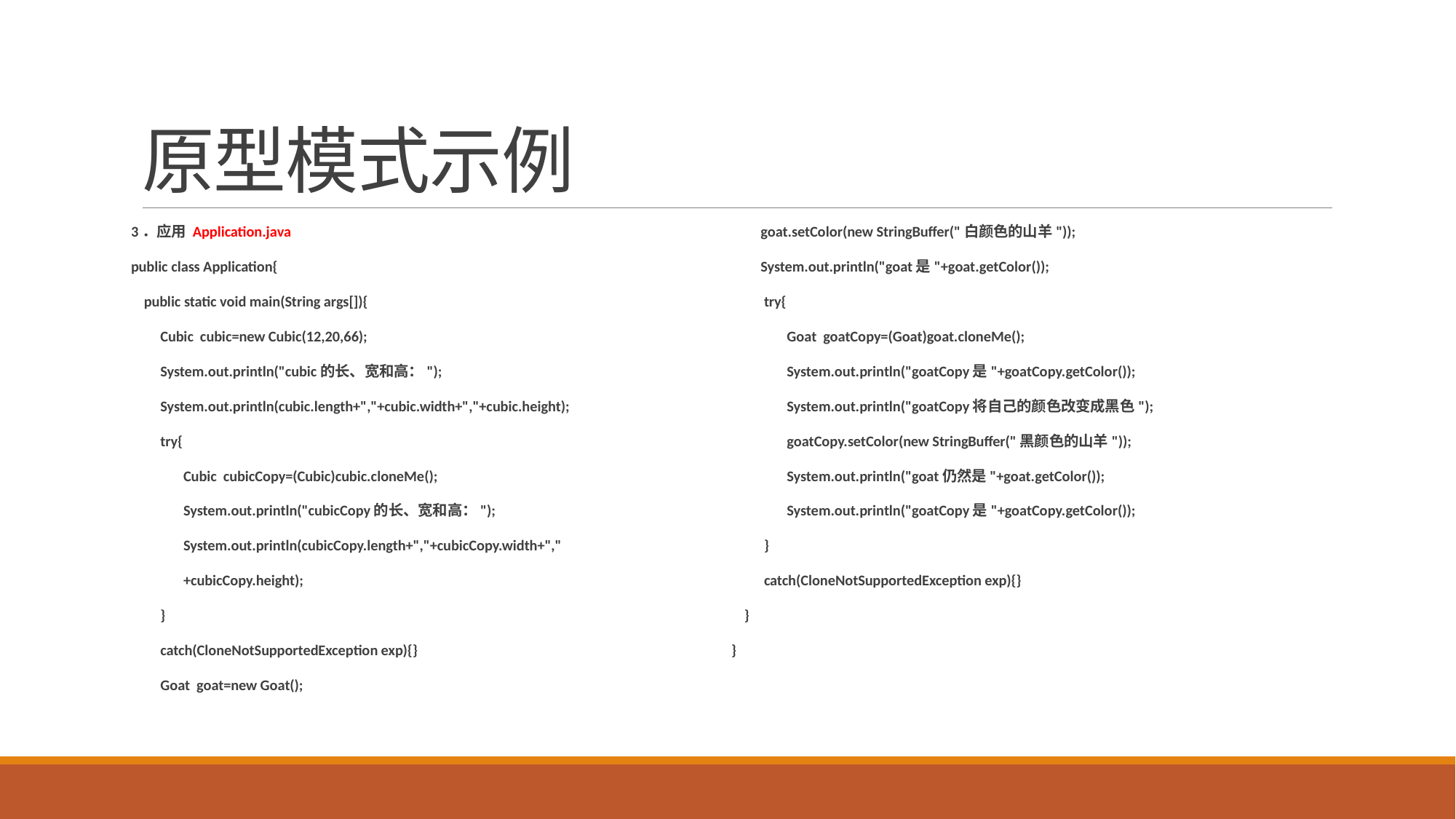

# 原型模式示例
3．应用 Application.java
public class Application{
    public static void main(String args[]){
         Cubic  cubic=new Cubic(12,20,66);
         System.out.println("cubic的长、宽和高：");
         System.out.println(cubic.length+","+cubic.width+","+cubic.height);
         try{
                Cubic  cubicCopy=(Cubic)cubic.cloneMe();
                System.out.println("cubicCopy的长、宽和高：");
                System.out.println(cubicCopy.length+","+cubicCopy.width+","
                +cubicCopy.height);
         }
         catch(CloneNotSupportedException exp){}
         Goat  goat=new Goat();
         goat.setColor(new StringBuffer("白颜色的山羊"));
         System.out.println("goat是"+goat.getColor());
          try{
                 Goat  goatCopy=(Goat)goat.cloneMe();
                 System.out.println("goatCopy是"+goatCopy.getColor());
                 System.out.println("goatCopy将自己的颜色改变成黑色");
                 goatCopy.setColor(new StringBuffer("黑颜色的山羊"));
                 System.out.println("goat仍然是"+goat.getColor());
                 System.out.println("goatCopy是"+goatCopy.getColor());
          }
          catch(CloneNotSupportedException exp){}
    }
}